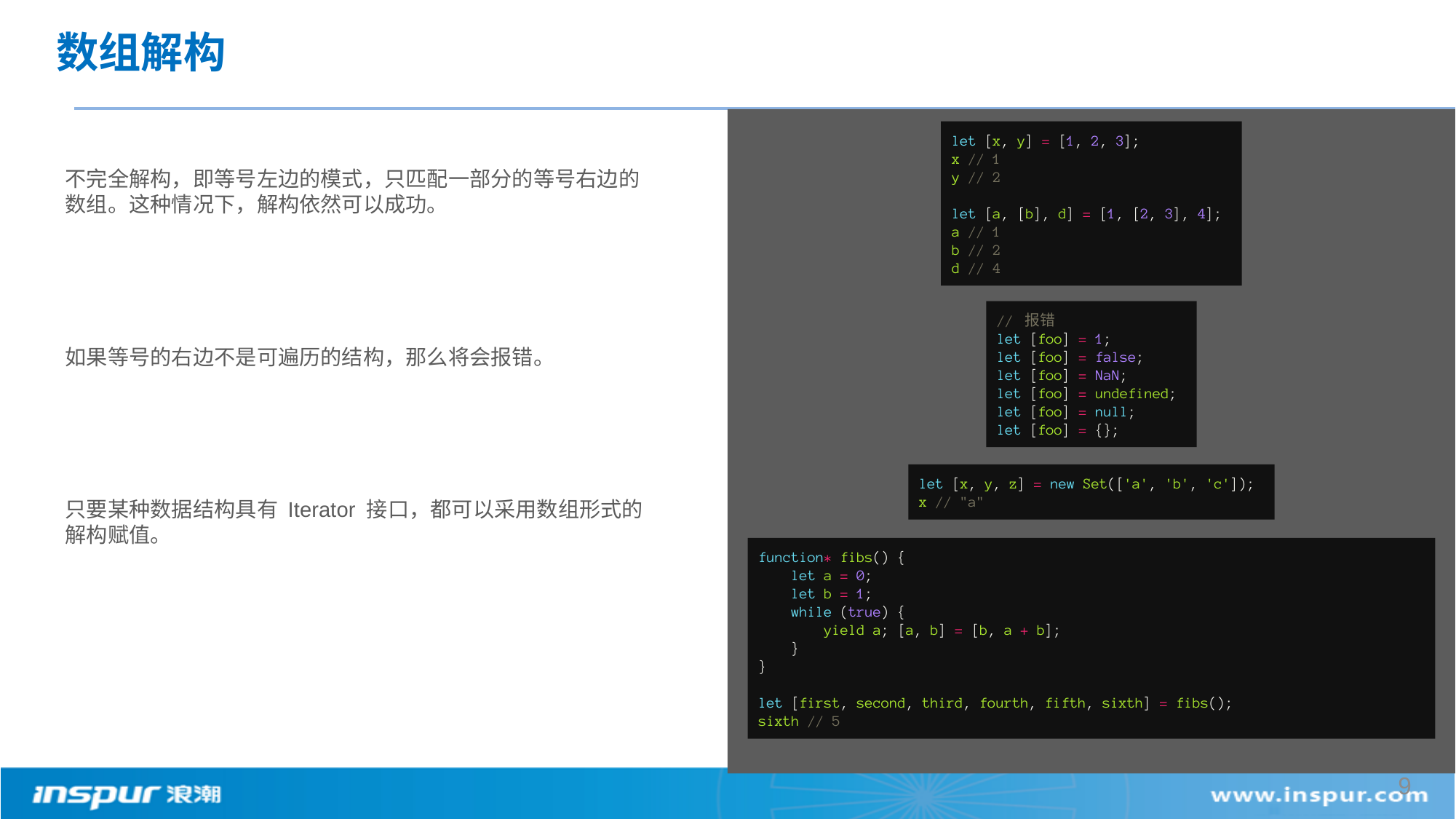

# 数组解构

let [x, y] = [1, 2, 3];
x // 1
y // 2

let [a, [b], d] = [1, [2, 3], 4];
a // 1
b // 2
d // 4
不完全解构，即等号左边的模式，只匹配一部分的等号右边的数组。这种情况下，解构依然可以成功。

如果等号的右边不是可遍历的结构，那么将会报错。

只要某种数据结构具有 Iterator 接口，都可以采用数组形式的解构赋值。
// 报错
let [foo] = 1;
let [foo] = false;
let [foo] = NaN;
let [foo] = undefined;
let [foo] = null;
let [foo] = {};
let [x, y, z] = new Set(['a', 'b', 'c']);
x // "a"
function* fibs() {
    let a = 0;
    let b = 1;
    while (true) {
        yield a; [a, b] = [b, a + b];
    }
}

let [first, second, third, fourth, fifth, sixth] = fibs();
sixth // 5
9